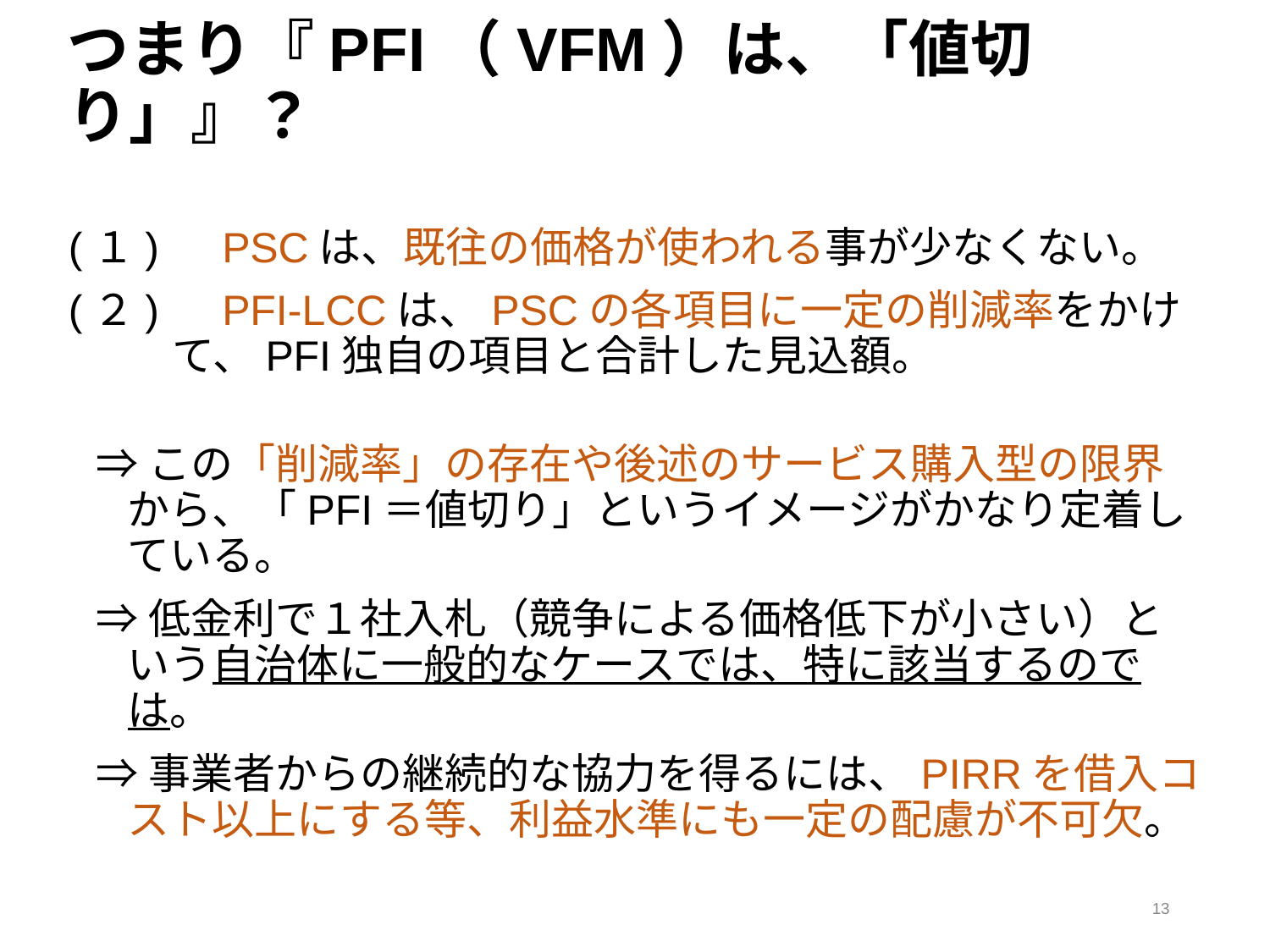

# つまり『PFI（VFM）は、「値切り」』？

(１)　PSCは、既往の価格が使われる事が少なくない。

(２)　PFI-LCCは、PSCの各項目に一定の削減率をかけて、PFI独自の項目と合計した見込額。

⇒この「削減率」の存在や後述のサービス購入型の限界から、「PFI＝値切り」というイメージがかなり定着している。
⇒低金利で１社入札（競争による価格低下が小さい）という自治体に一般的なケースでは、特に該当するのでは。
⇒事業者からの継続的な協力を得るには、PIRRを借入コスト以上にする等、利益水準にも一定の配慮が不可欠。
13